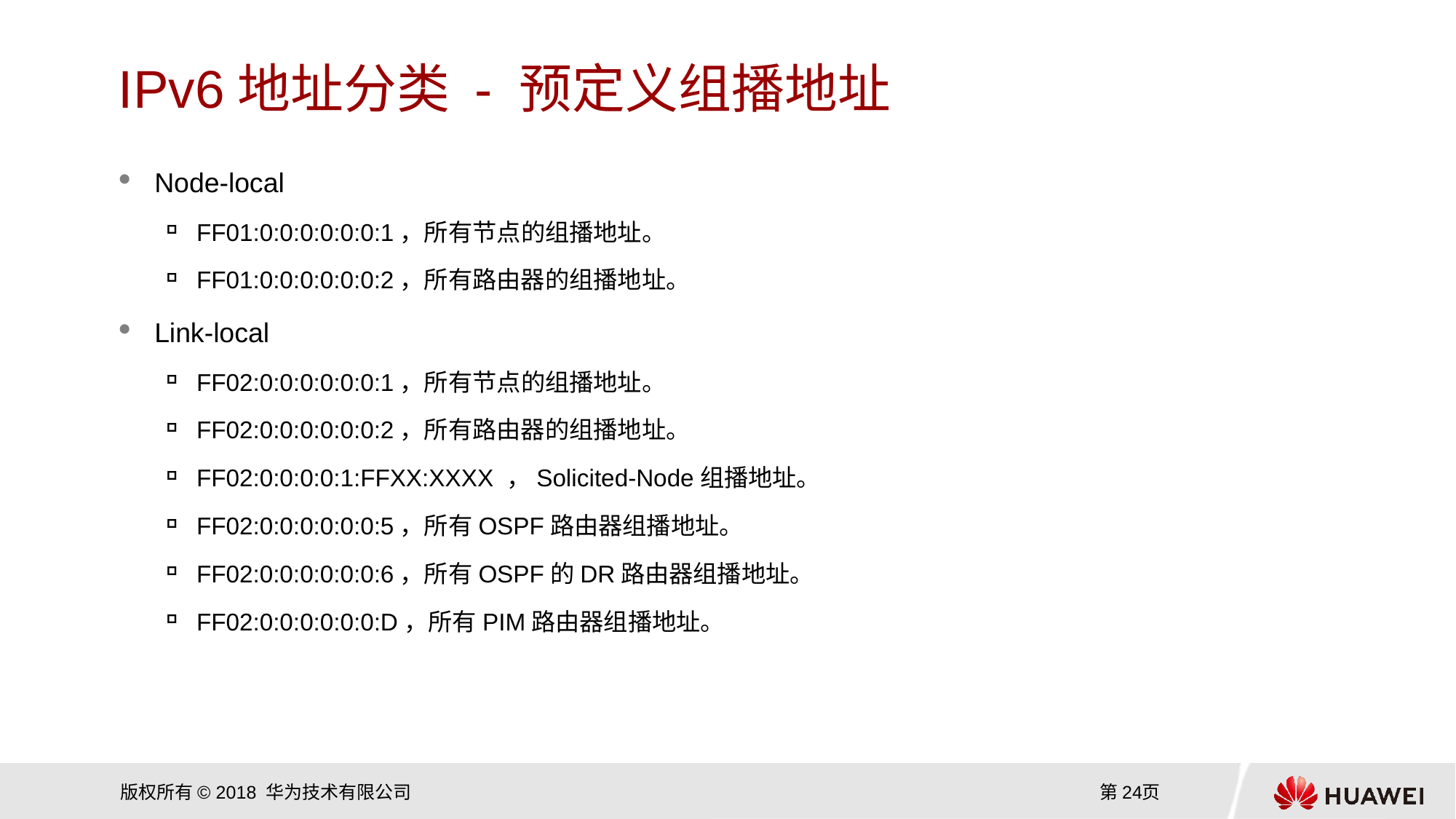

# IPv6地址分类 - 预定义组播地址
Node-local
FF01:0:0:0:0:0:0:1，所有节点的组播地址。
FF01:0:0:0:0:0:0:2，所有路由器的组播地址。
Link-local
FF02:0:0:0:0:0:0:1，所有节点的组播地址。
FF02:0:0:0:0:0:0:2，所有路由器的组播地址。
FF02:0:0:0:0:1:FFXX:XXXX ，Solicited-Node组播地址。
FF02:0:0:0:0:0:0:5，所有OSPF路由器组播地址。
FF02:0:0:0:0:0:0:6，所有OSPF的DR路由器组播地址。
FF02:0:0:0:0:0:0:D，所有PIM路由器组播地址。